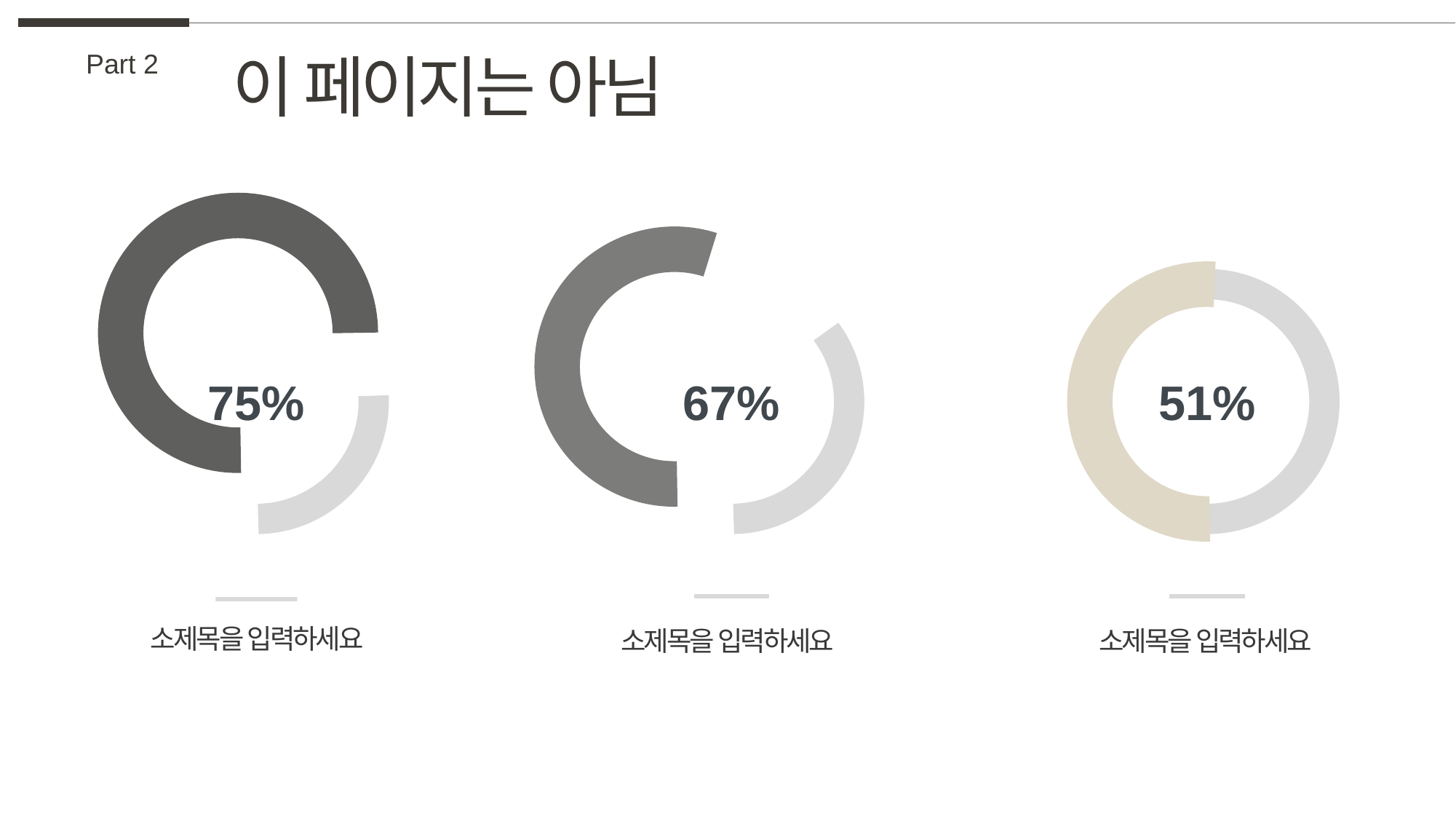

이 페이지는 아님
Part 2

75%
67%
51%

소제목을 입력하세요
소제목을 입력하세요
소제목을 입력하세요